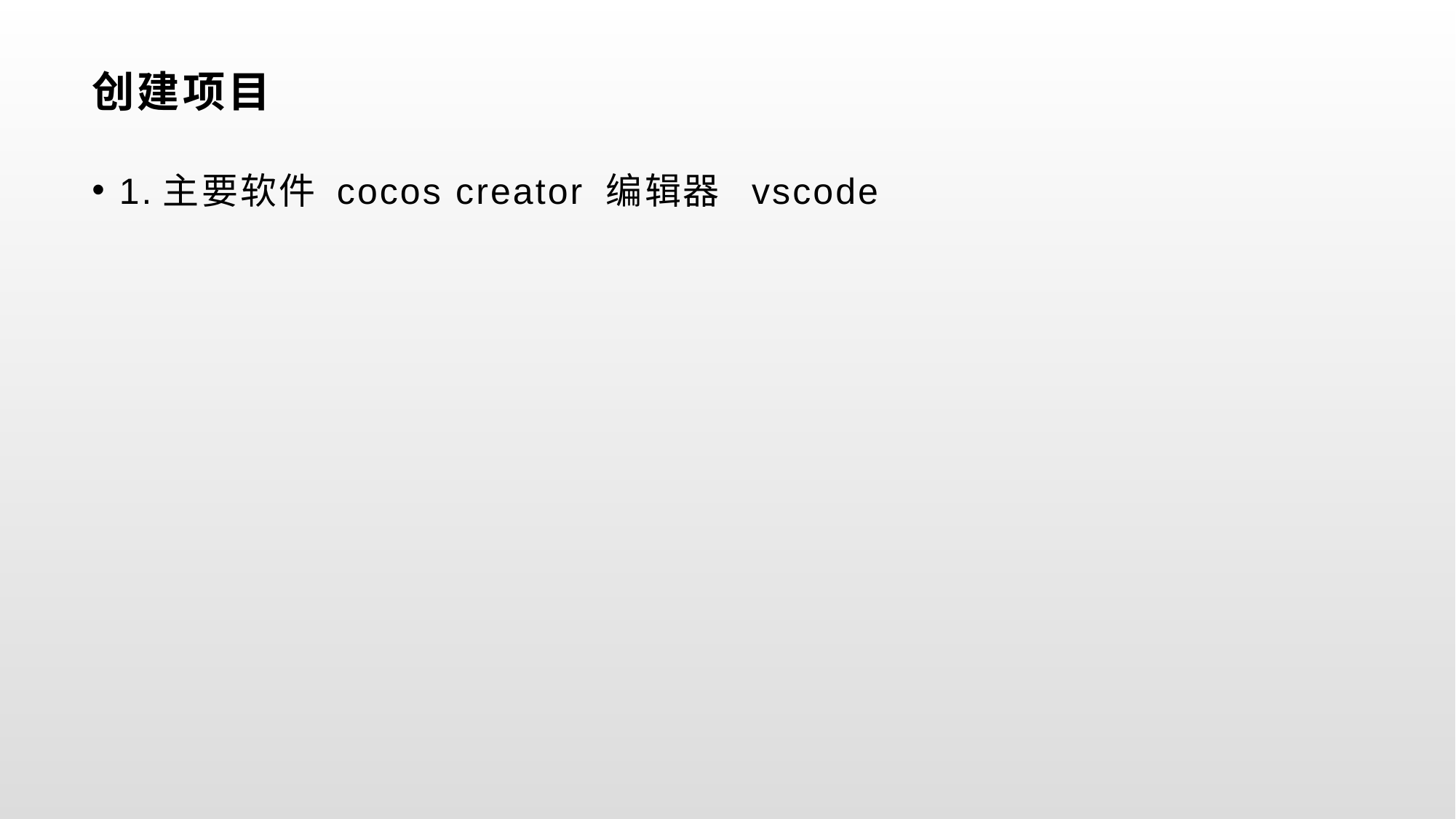

# 创建项目
1.主要软件 cocos creator 编辑器  vscode